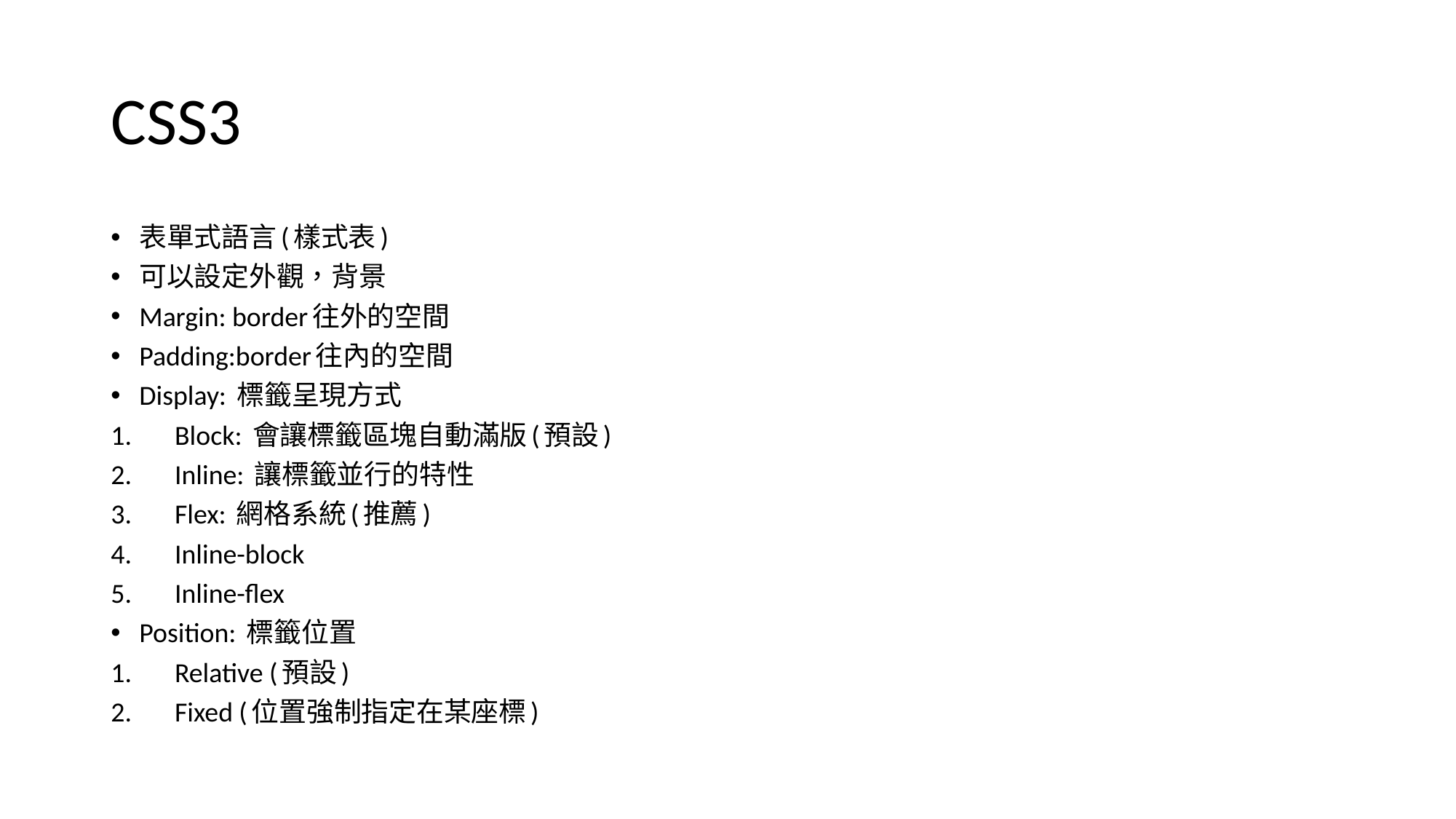

# CSS3
表單式語言(樣式表)
可以設定外觀，背景
Margin: border往外的空間
Padding:border往內的空間
Display: 標籤呈現方式
Block: 會讓標籤區塊自動滿版(預設)
Inline: 讓標籤並行的特性
Flex: 網格系統(推薦)
Inline-block
Inline-flex
Position: 標籤位置
Relative (預設)
Fixed (位置強制指定在某座標)